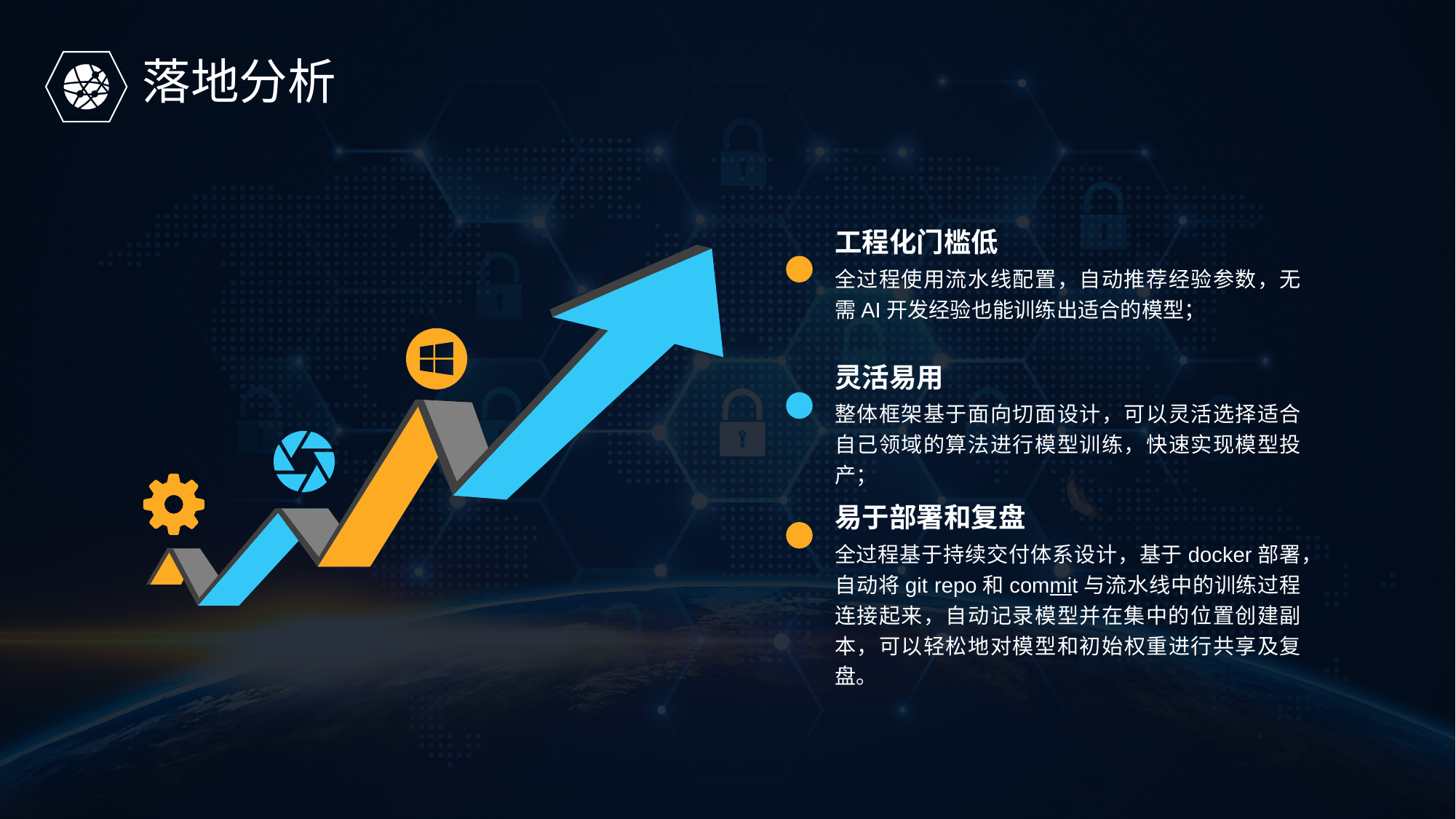

落地分析

工程化门槛低
全过程使用流水线配置，自动推荐经验参数，无需AI开发经验也能训练出适合的模型；

灵活易用
整体框架基于面向切面设计，可以灵活选择适合自己领域的算法进行模型训练，快速实现模型投产；
易于部署和复盘
全过程基于持续交付体系设计，基于docker部署，自动将git repo和commit与流水线中的训练过程连接起来，自动记录模型并在集中的位置创建副本，可以轻松地对模型和初始权重进行共享及复盘。